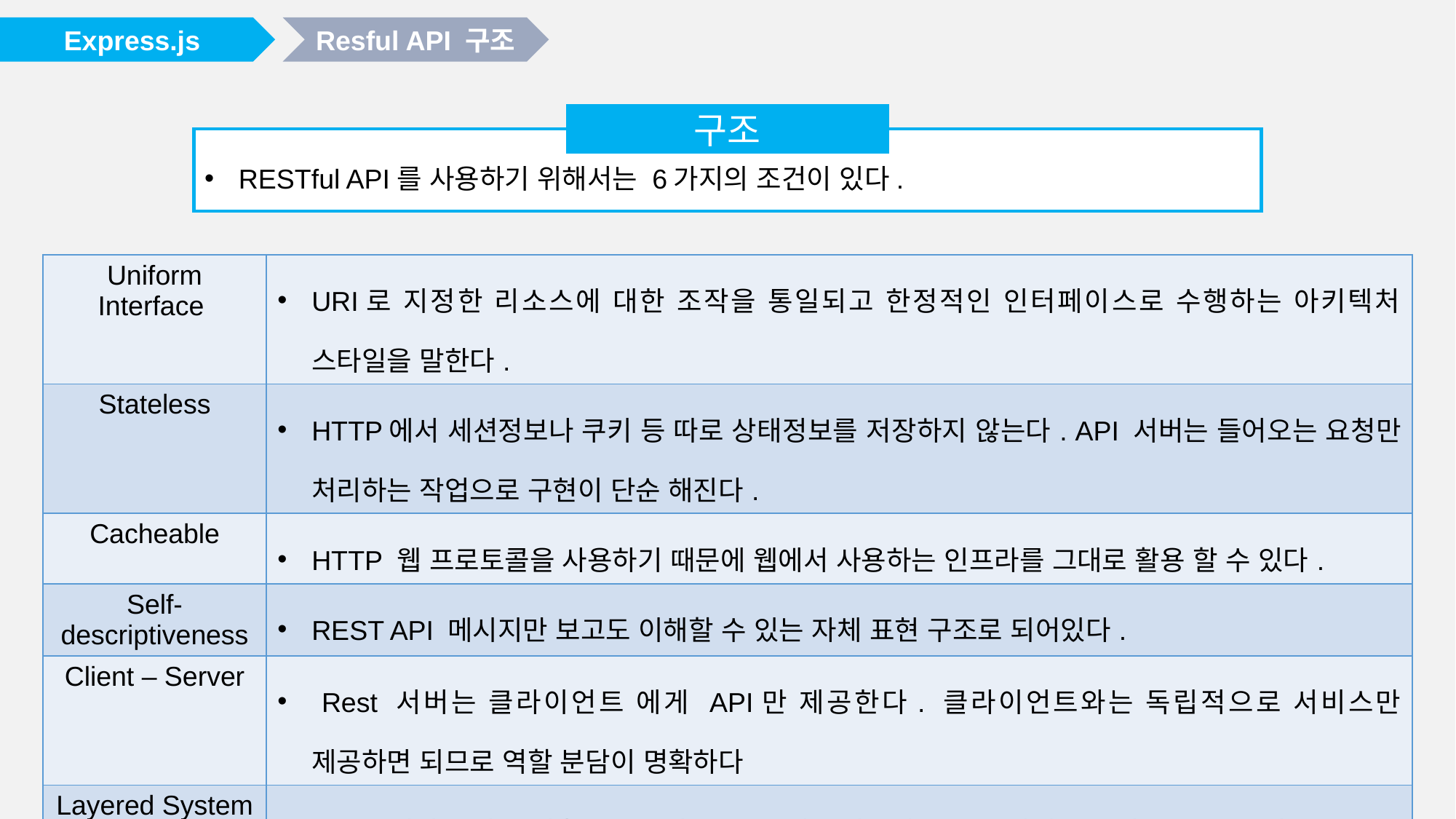

Express.js
Resful API 구조
구조
RESTful API를 사용하기 위해서는 6가지의 조건이 있다.
| Uniform Interface | URI로 지정한 리소스에 대한 조작을 통일되고 한정적인 인터페이스로 수행하는 아키텍처 스타일을 말한다. |
| --- | --- |
| Stateless | HTTP에서 세션정보나 쿠키 등 따로 상태정보를 저장하지 않는다. API 서버는 들어오는 요청만 처리하는 작업으로 구현이 단순 해진다. |
| Cacheable | HTTP 웹 프로토콜을 사용하기 때문에 웹에서 사용하는 인프라를 그대로 활용 할 수 있다. |
| Self-descriptiveness | REST API 메시지만 보고도 이해할 수 있는 자체 표현 구조로 되어있다. |
| Client – Server | Rest 서버는 클라이언트 에게 API만 제공한다. 클라이언트와는 독립적으로 서비스만 제공하면 되므로 역할 분담이 명확하다 |
| Layered System | Rest 서버는 다중 계층으로 구성 될 수 있다. 암호화 등 구조상의 유연성을 둘 수 있다. |